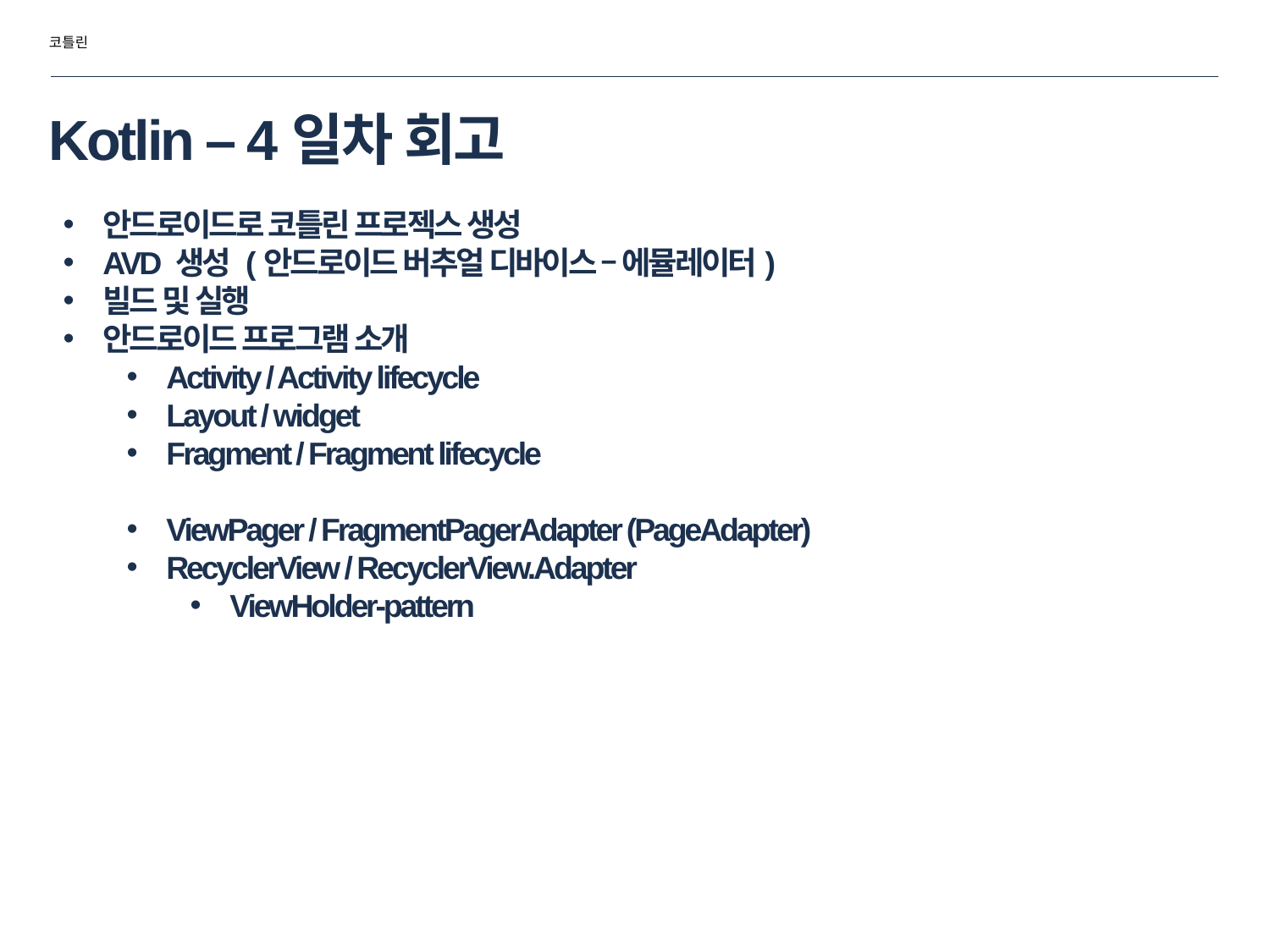

코틀린
# Kotlin – 4일차 회고

안드로이드로 코틀린 프로젝스 생성
AVD 생성 (안드로이드 버추얼 디바이스 – 에뮬레이터)
빌드 및 실행
안드로이드 프로그램 소개
Activity / Activity lifecycle
Layout / widget
Fragment / Fragment lifecycle

ViewPager / FragmentPagerAdapter (PageAdapter)
RecyclerView / RecyclerView.Adapter
ViewHolder-pattern